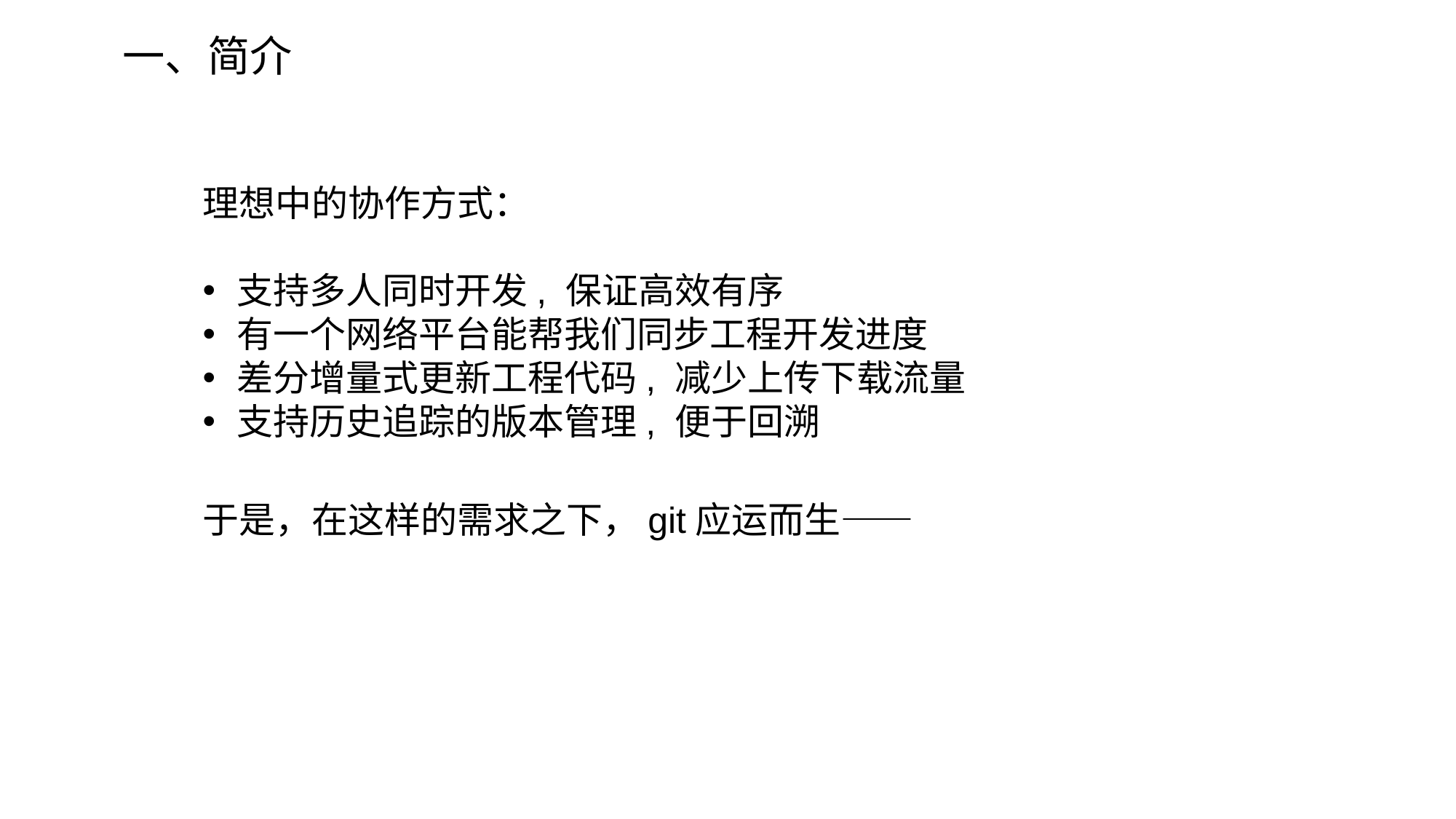

一、简介
理想中的协作方式：

支持多人同时开发, 保证高效有序
有一个网络平台能帮我们同步工程开发进度
差分增量式更新工程代码, 减少上传下载流量
支持历史追踪的版本管理, 便于回溯

于是，在这样的需求之下，git应运而生——